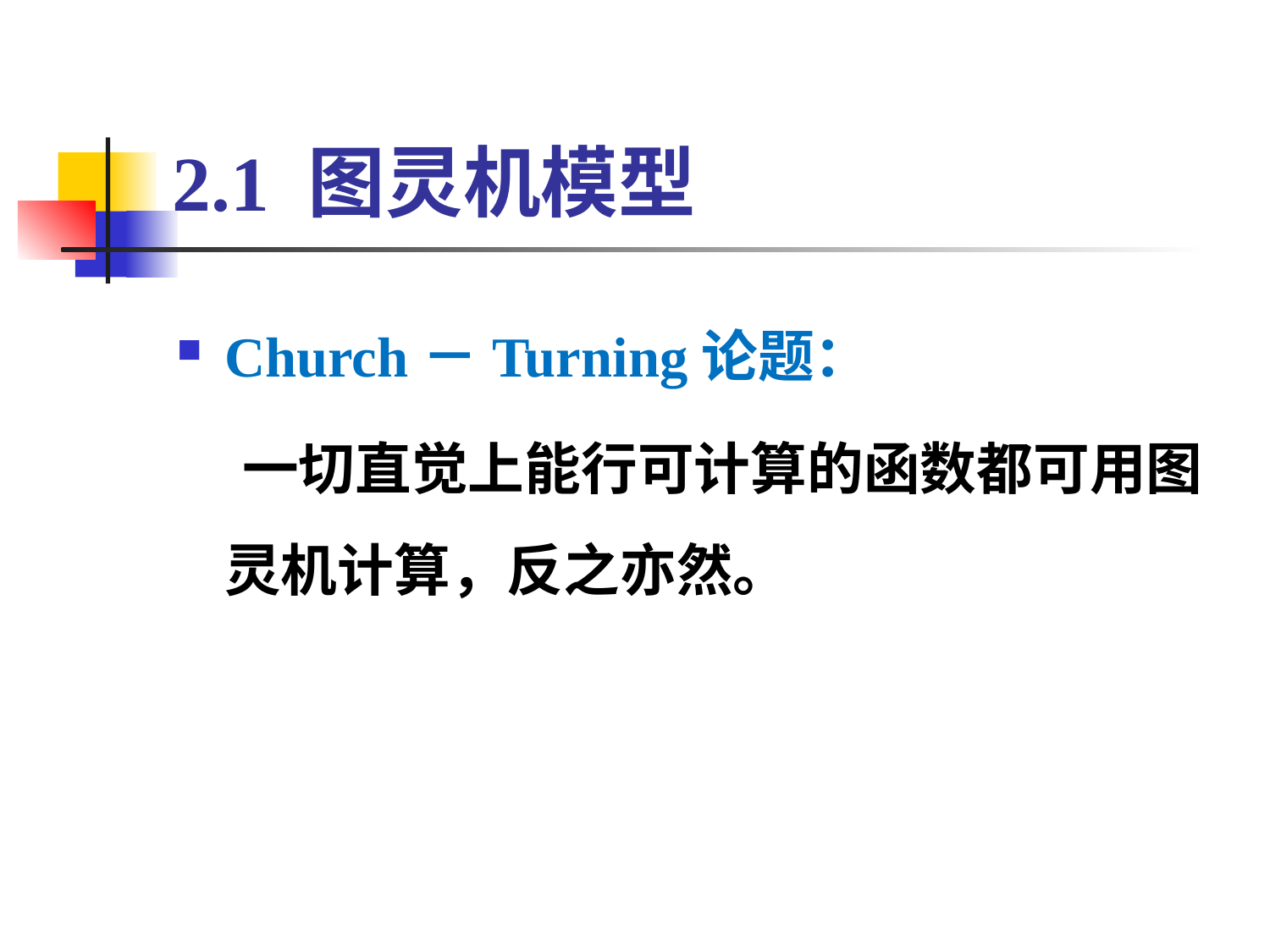

# 2.1 图灵机模型
Church－Turning论题：
    一切直觉上能行可计算的函数都可用图灵机计算，反之亦然。